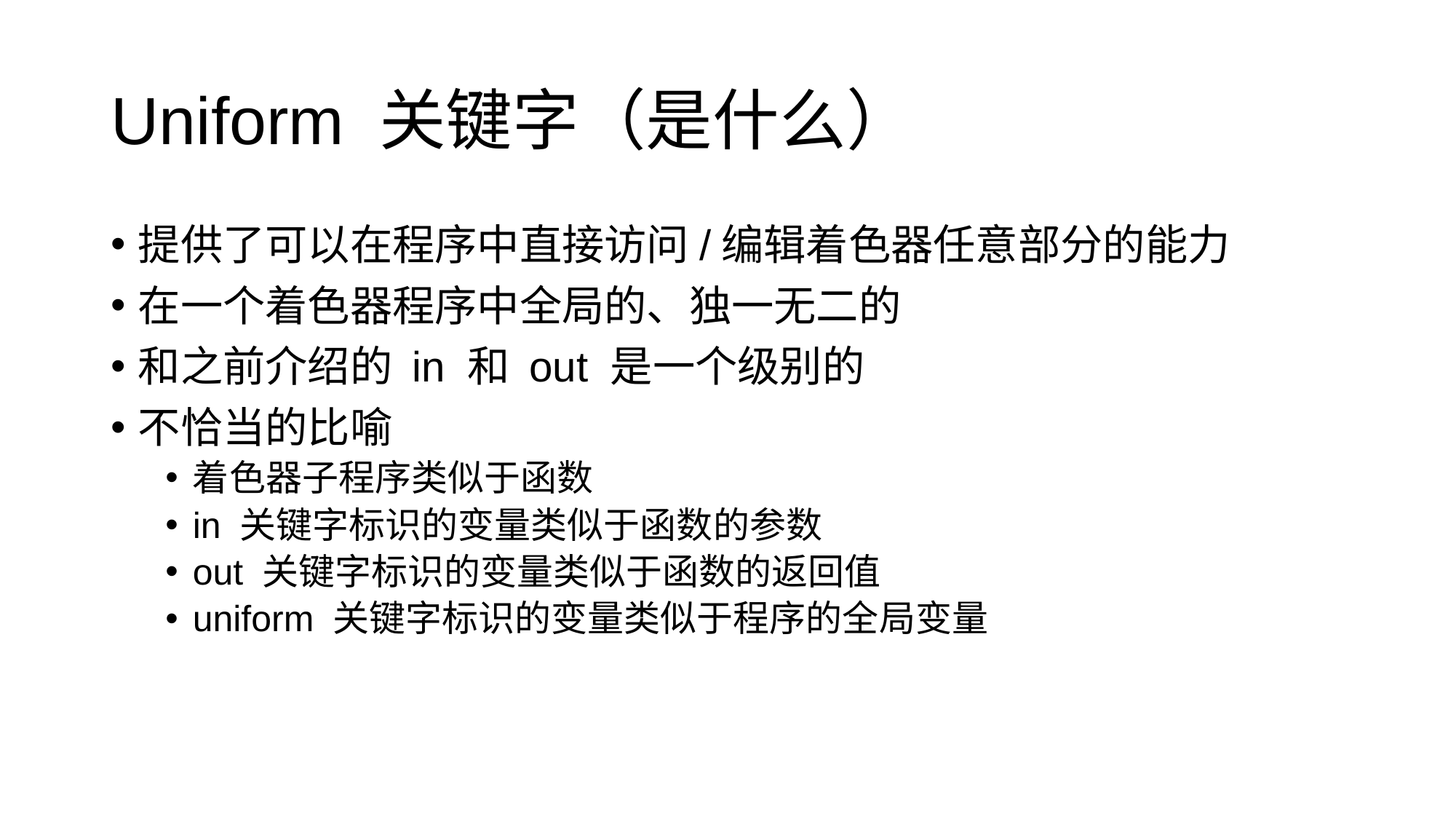

# Uniform 关键字（是什么）
提供了可以在程序中直接访问/编辑着色器任意部分的能力
在一个着色器程序中全局的、独一无二的
和之前介绍的 in 和 out 是一个级别的
不恰当的比喻
着色器子程序类似于函数
in 关键字标识的变量类似于函数的参数
out 关键字标识的变量类似于函数的返回值
uniform 关键字标识的变量类似于程序的全局变量